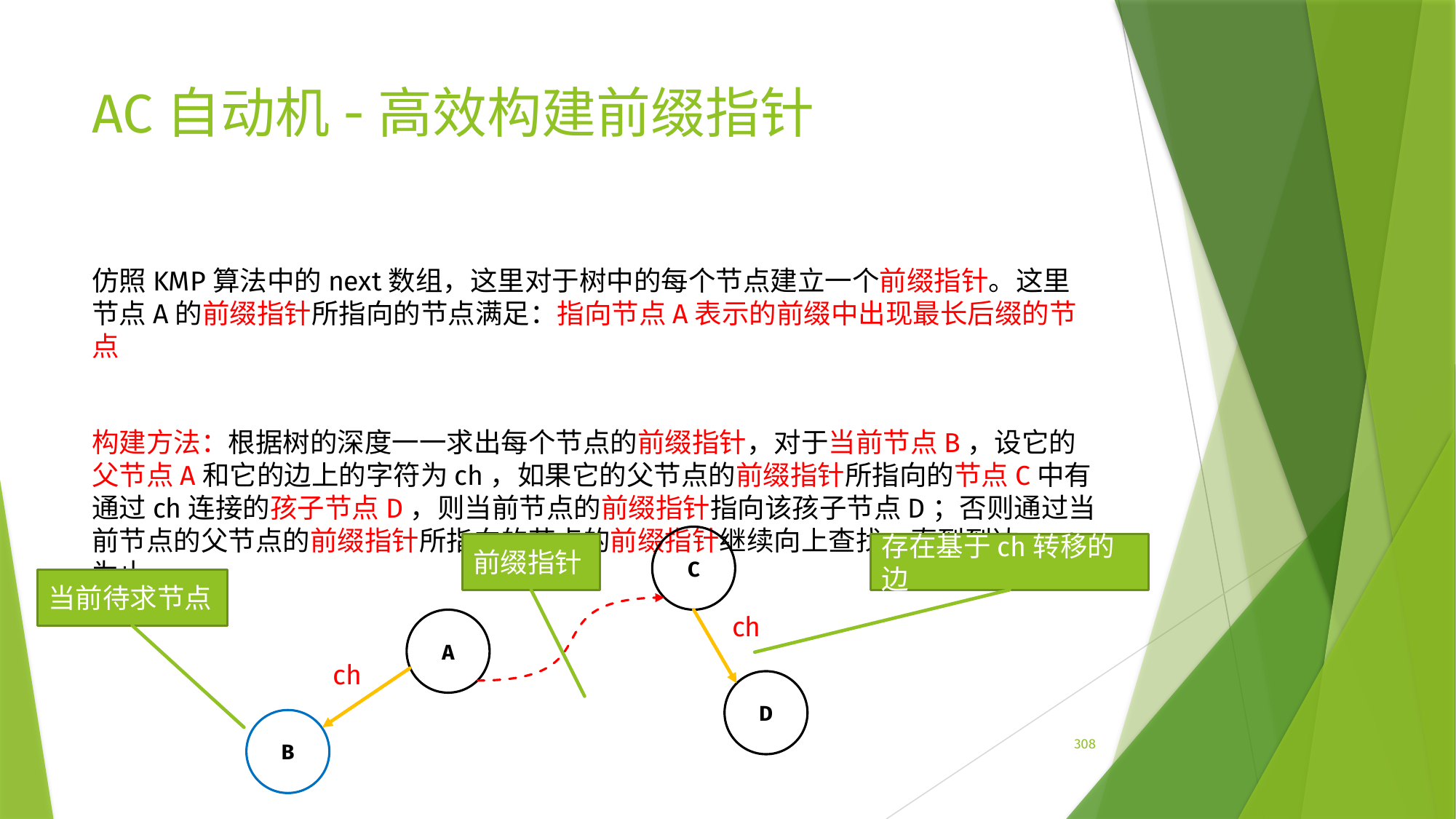

# AC自动机-高效构建前缀指针
仿照KMP算法中的next数组，这里对于树中的每个节点建立一个前缀指针。这里节点A的前缀指针所指向的节点满足：指向节点A表示的前缀中出现最长后缀的节点

构建方法：根据树的深度一一求出每个节点的前缀指针，对于当前节点B，设它的父节点A和它的边上的字符为ch，如果它的父节点的前缀指针所指向的节点C中有通过ch连接的孩子节点D，则当前节点的前缀指针指向该孩子节点D；否则通过当前节点的父节点的前缀指针所指向的节点的前缀指针继续向上查找，直到到达root为止

C
前缀指针
存在基于ch转移的边
当前待求节点
ch
A
ch
D
B
308